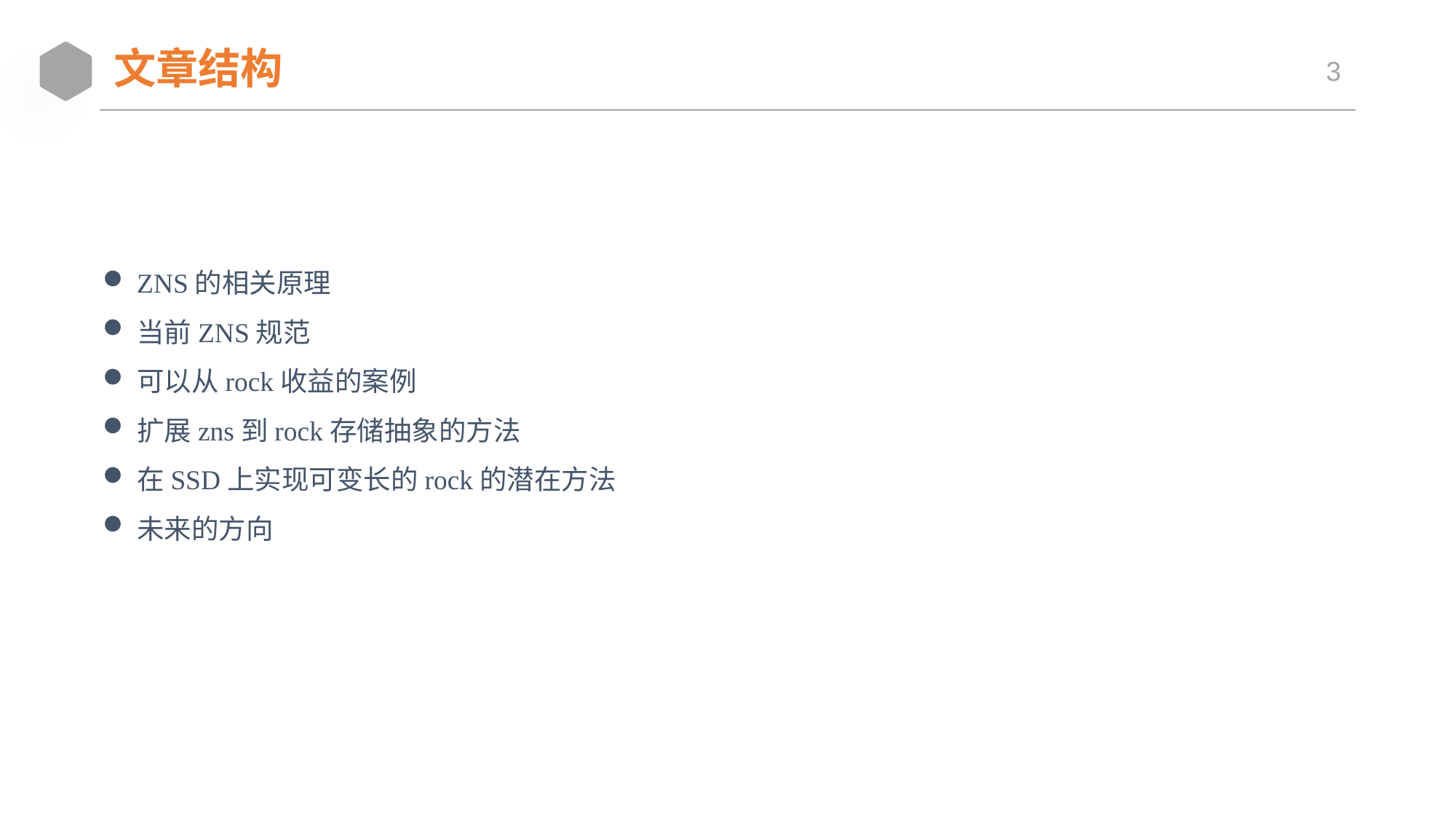

文章结构

ZNS的相关原理
当前ZNS规范
可以从rock收益的案例
扩展zns到rock存储抽象的方法
在SSD上实现可变长的rock的潜在方法
未来的方向